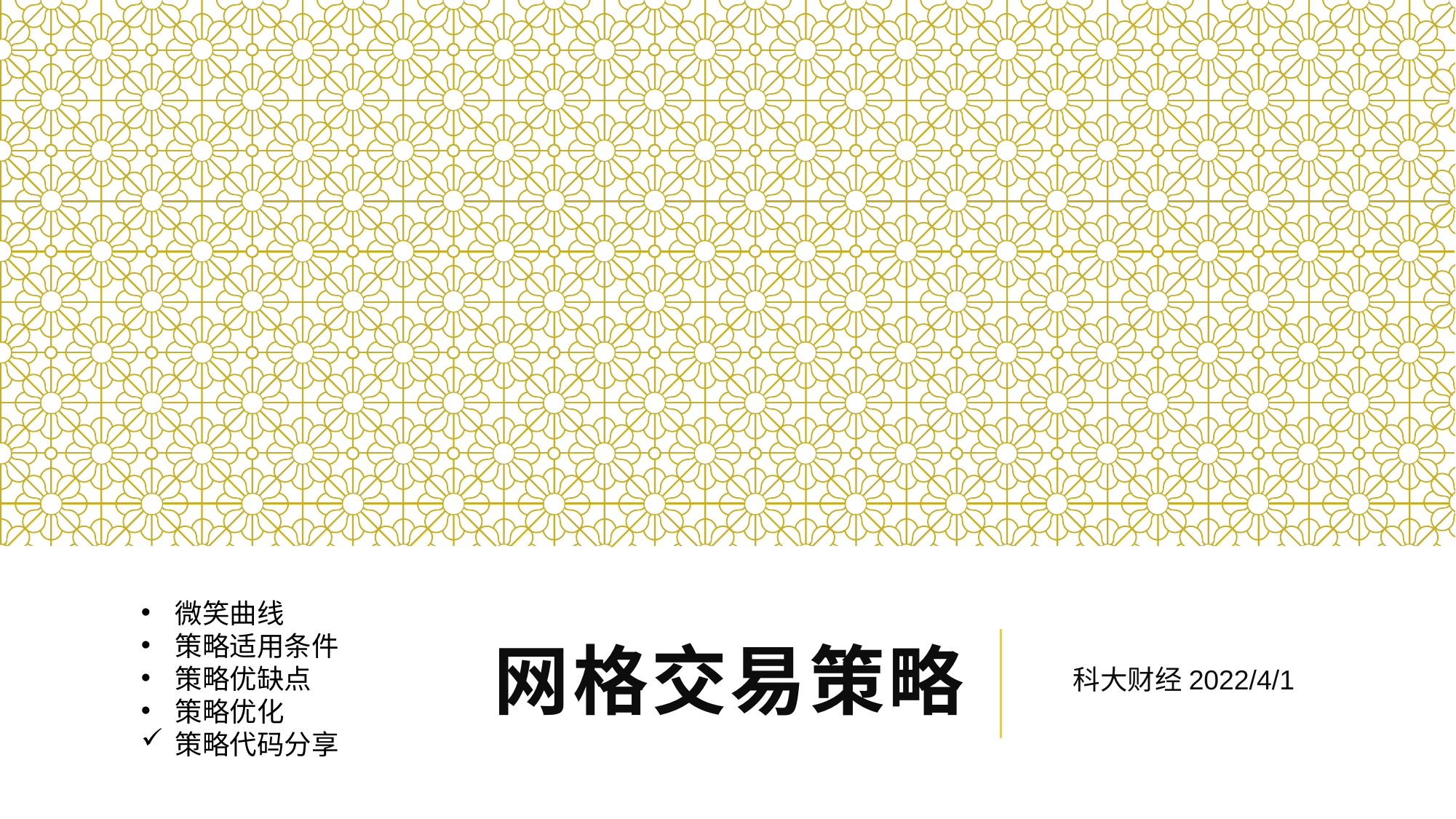

微笑曲线
策略适用条件
策略优缺点
策略优化
策略代码分享
科大财经2022/4/1
# 网格交易策略